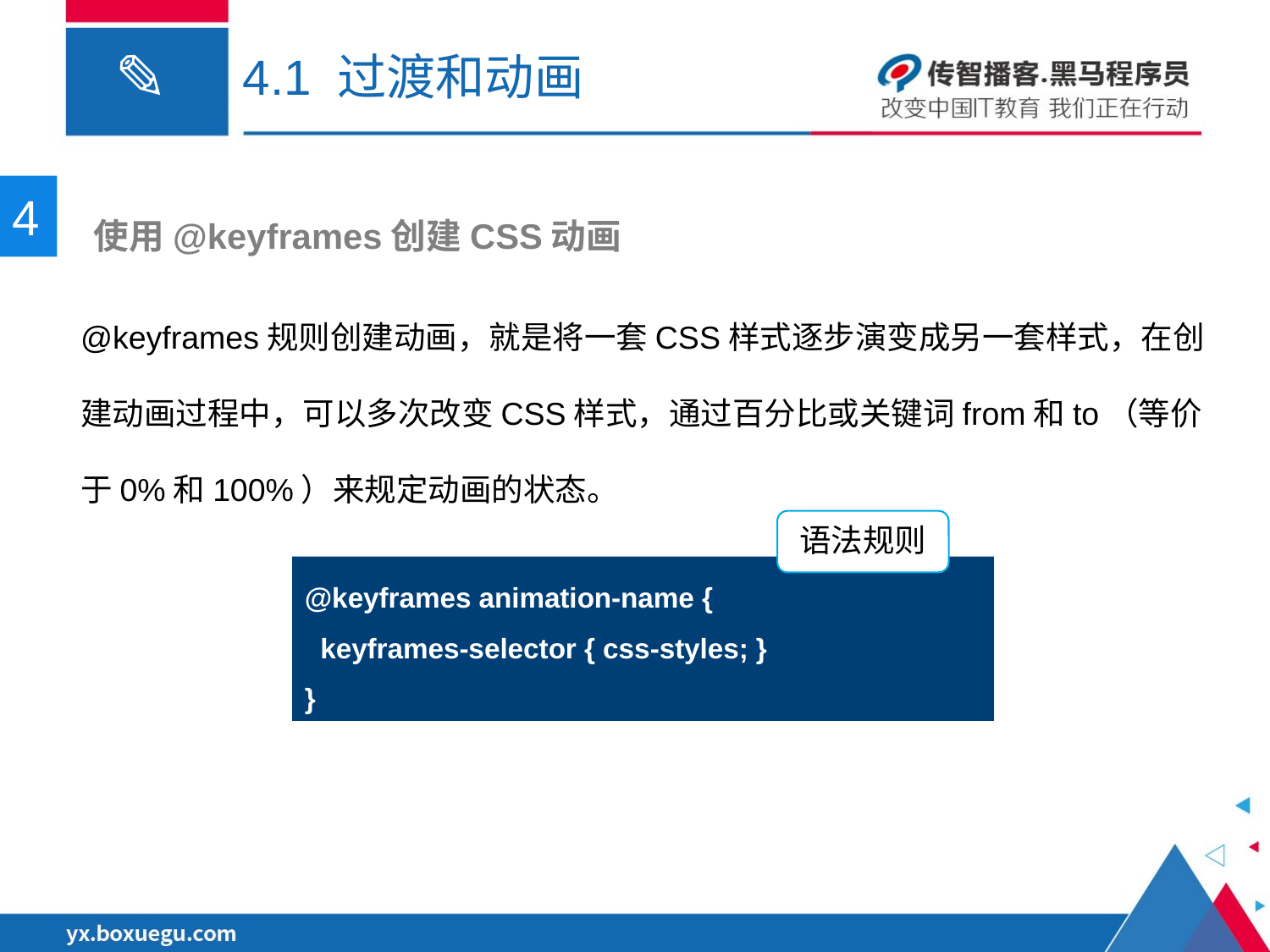

# 4.1 过渡和动画

4
  使用@keyframes创建CSS动画
@keyframes规则创建动画，就是将一套CSS样式逐步演变成另一套样式，在创建动画过程中，可以多次改变CSS样式，通过百分比或关键词from和to（等价于0%和100%）来规定动画的状态。
语法规则
@keyframes animation-name {
  keyframes-selector { css-styles; }
}